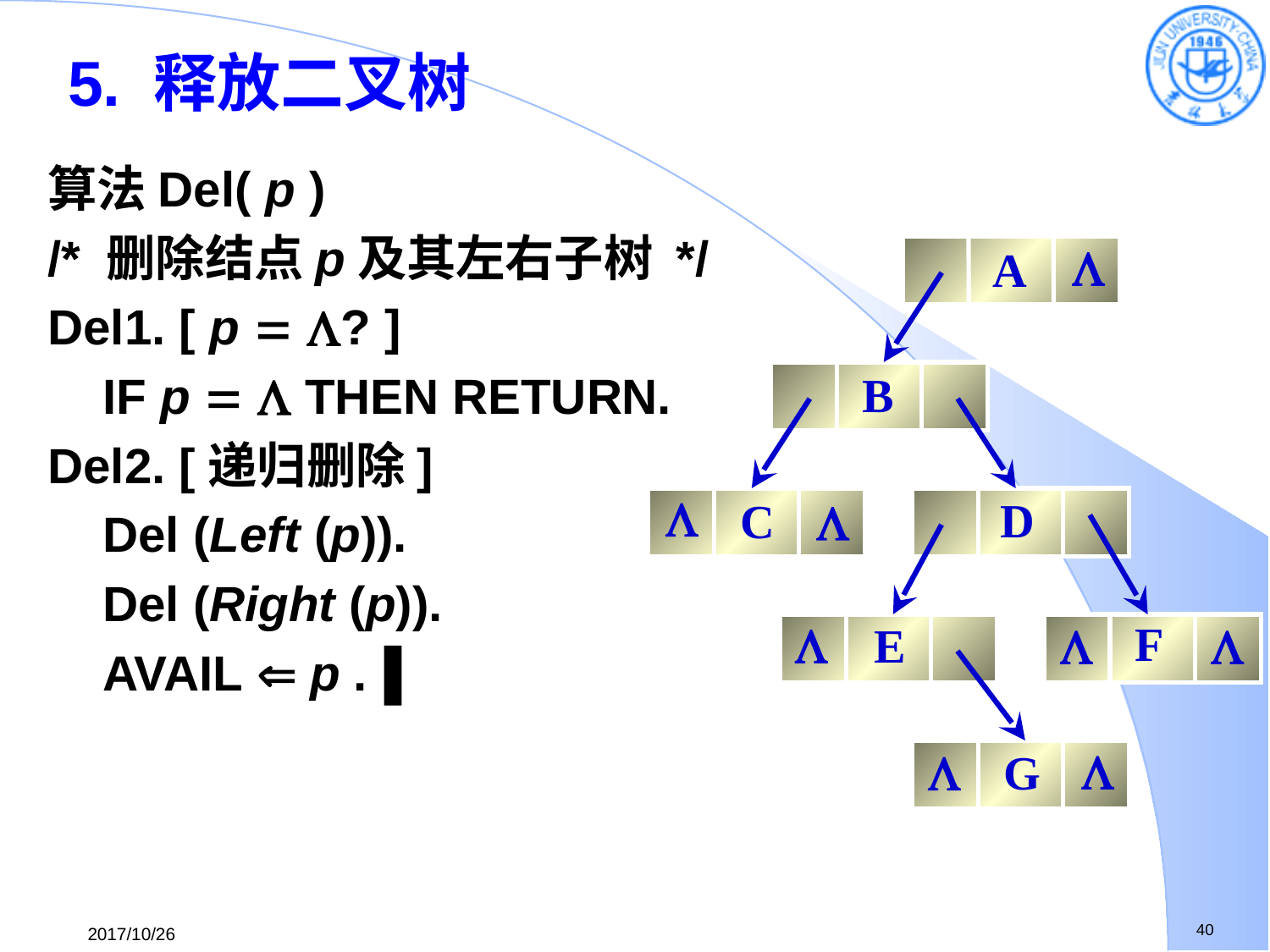

# 5. 释放二叉树
算法Del( p )
/* 删除结点p及其左右子树 */
Del1. [ p = Λ? ]
    IF p = Λ THEN RETURN.
Del2. [递归删除]
    Del (Left (p)).
    Del (Right (p)).
    AVAIL ⇐ p .▐

Λ
A
B

Λ
D
C
Λ
F
E
G

Λ
Λ
Λ

Λ
Λ